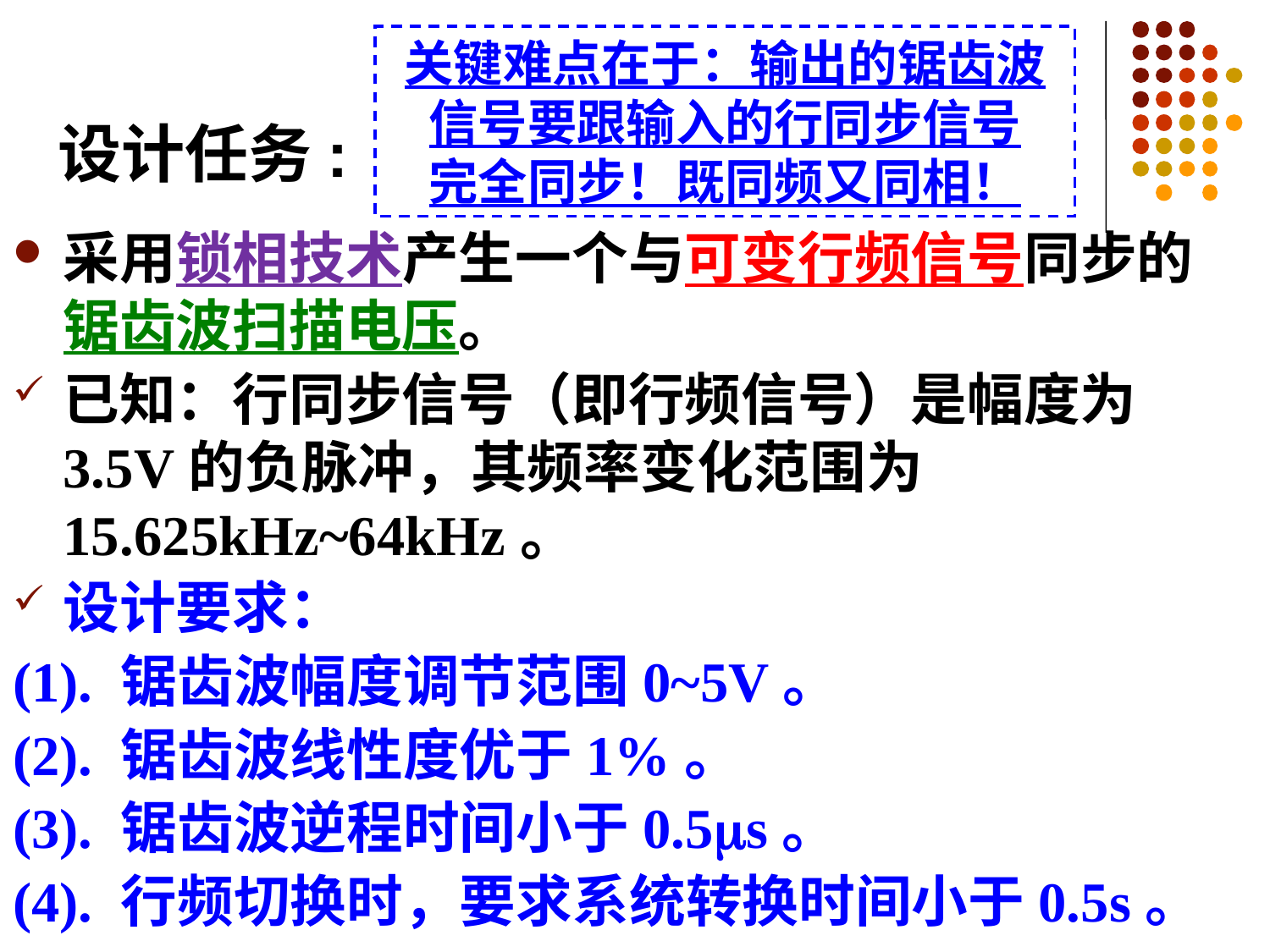

关键难点在于：输出的锯齿波信号要跟输入的行同步信号
完全同步！既同频又同相！
# 设计任务:
采用锁相技术产生一个与可变行频信号同步的
锯齿波扫描电压。
已知：行同步信号（即行频信号）是幅度为3.5V的负脉冲，其频率变化范围为15.625kHz~64kHz。
设计要求：
(1). 锯齿波幅度调节范围0~5V。
(2). 锯齿波线性度优于1%。
(3). 锯齿波逆程时间小于0.5μs。
(4). 行频切换时，要求系统转换时间小于0.5s。